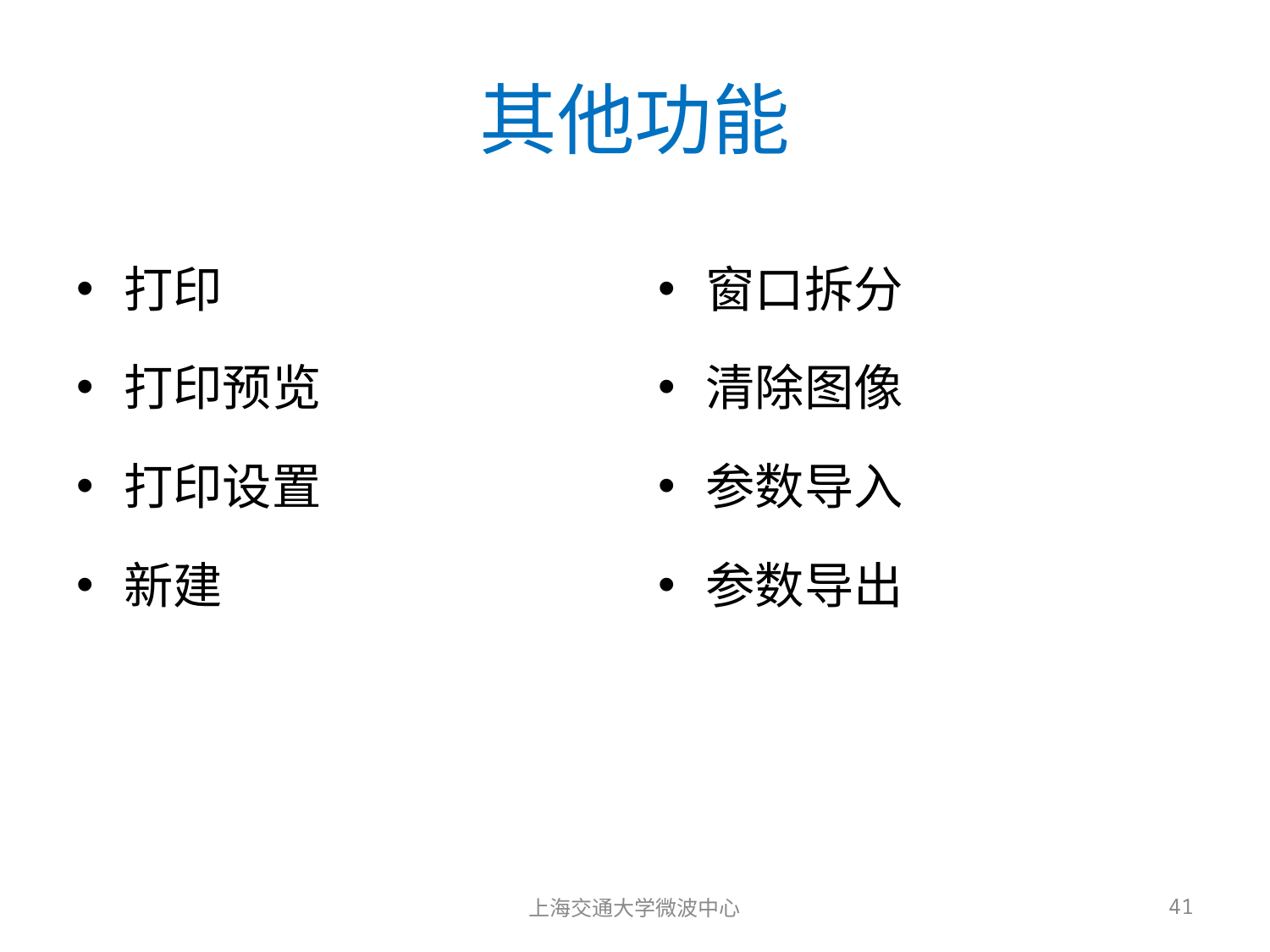

其他功能
打印
打印预览
打印设置
新建

窗口拆分
清除图像
参数导入
参数导出

上海交通大学微波中心
41